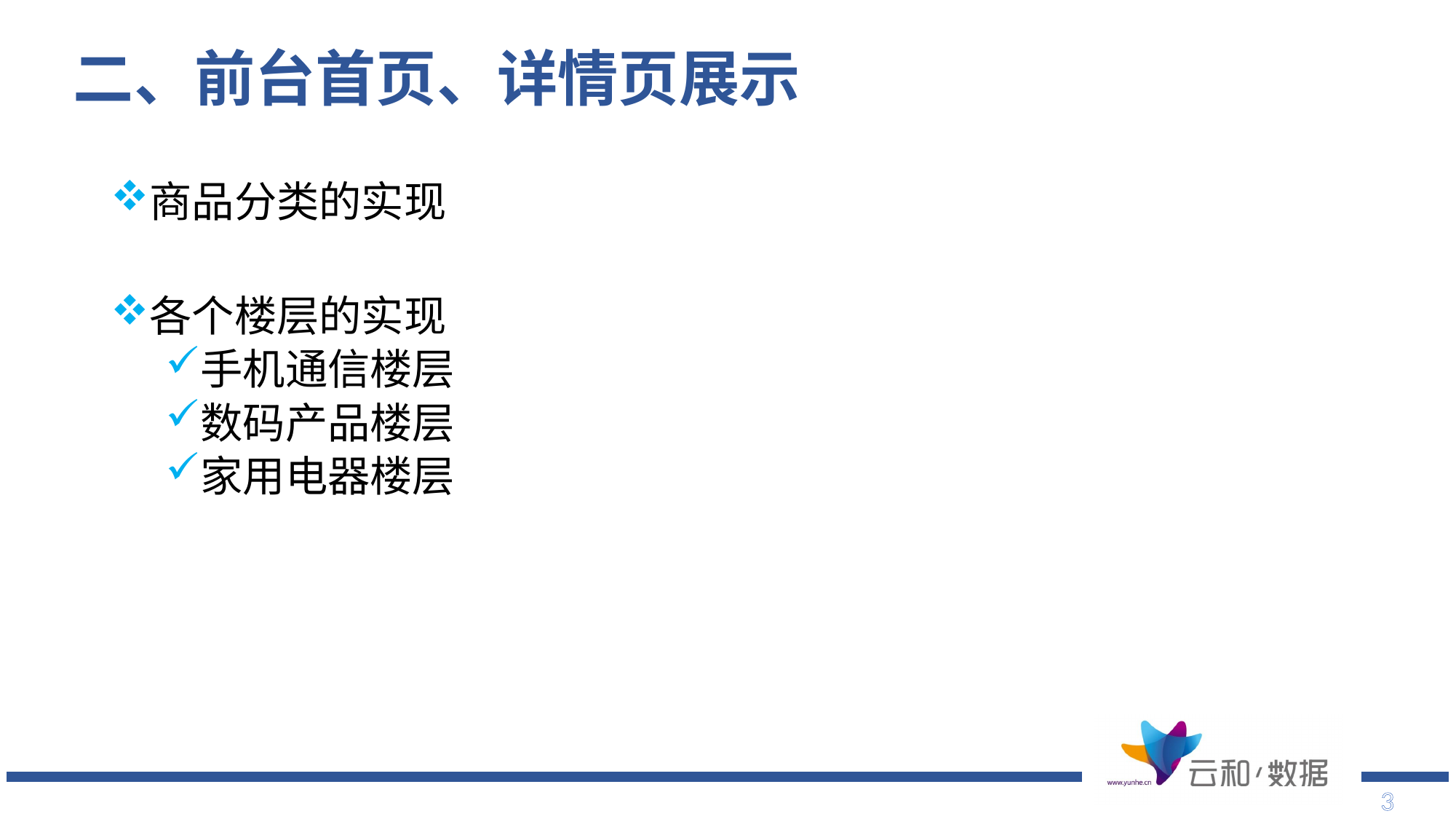

# 二、前台首页、详情页展示
商品分类的实现

各个楼层的实现
手机通信楼层
数码产品楼层
家用电器楼层